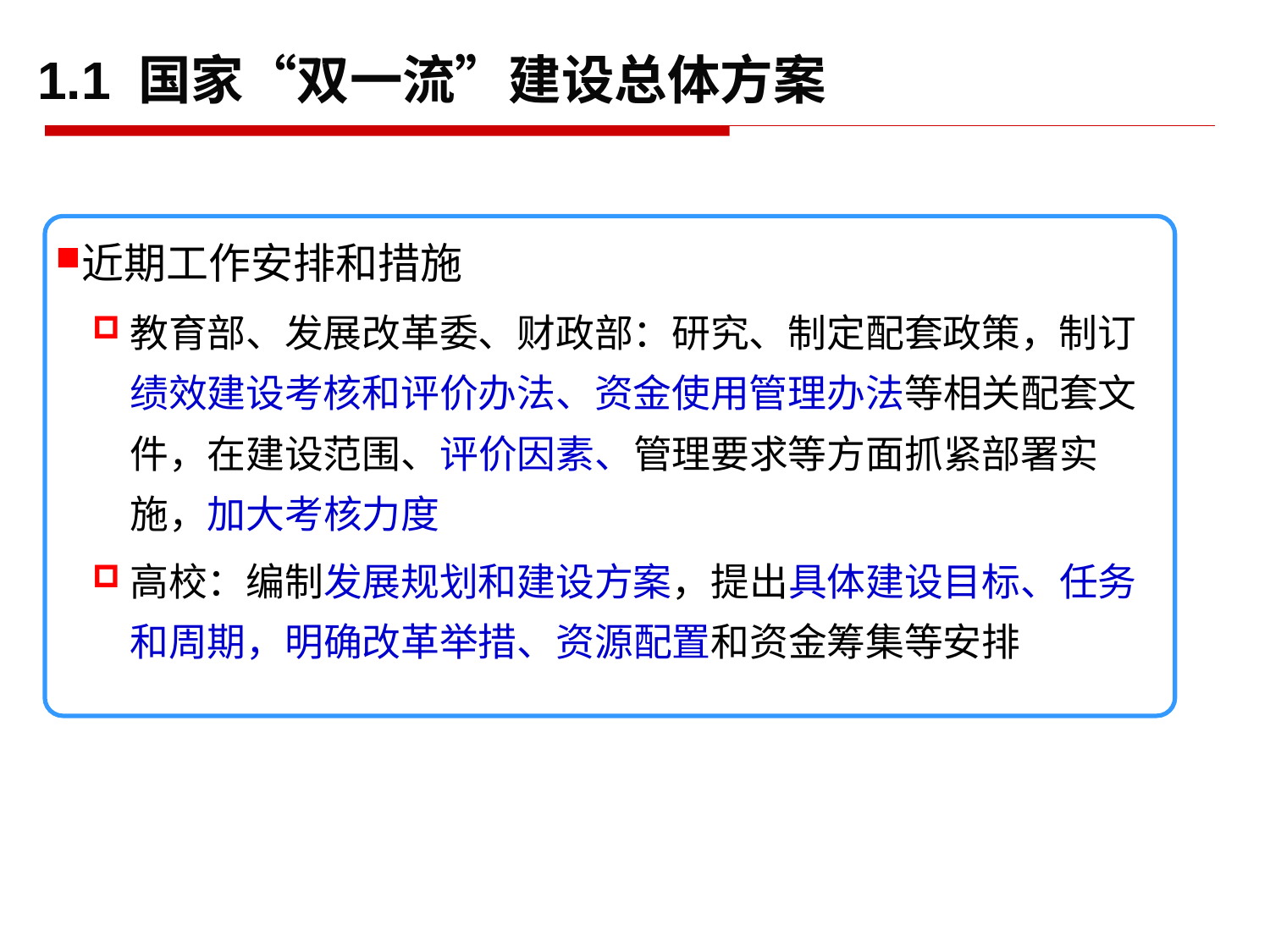

1.1 国家“双一流”建设总体方案
近期工作安排和措施
教育部、发展改革委、财政部：研究、制定配套政策，制订绩效建设考核和评价办法、资金使用管理办法等相关配套文件，在建设范围、评价因素、管理要求等方面抓紧部署实施，加大考核力度
高校：编制发展规划和建设方案，提出具体建设目标、任务和周期，明确改革举措、资源配置和资金筹集等安排